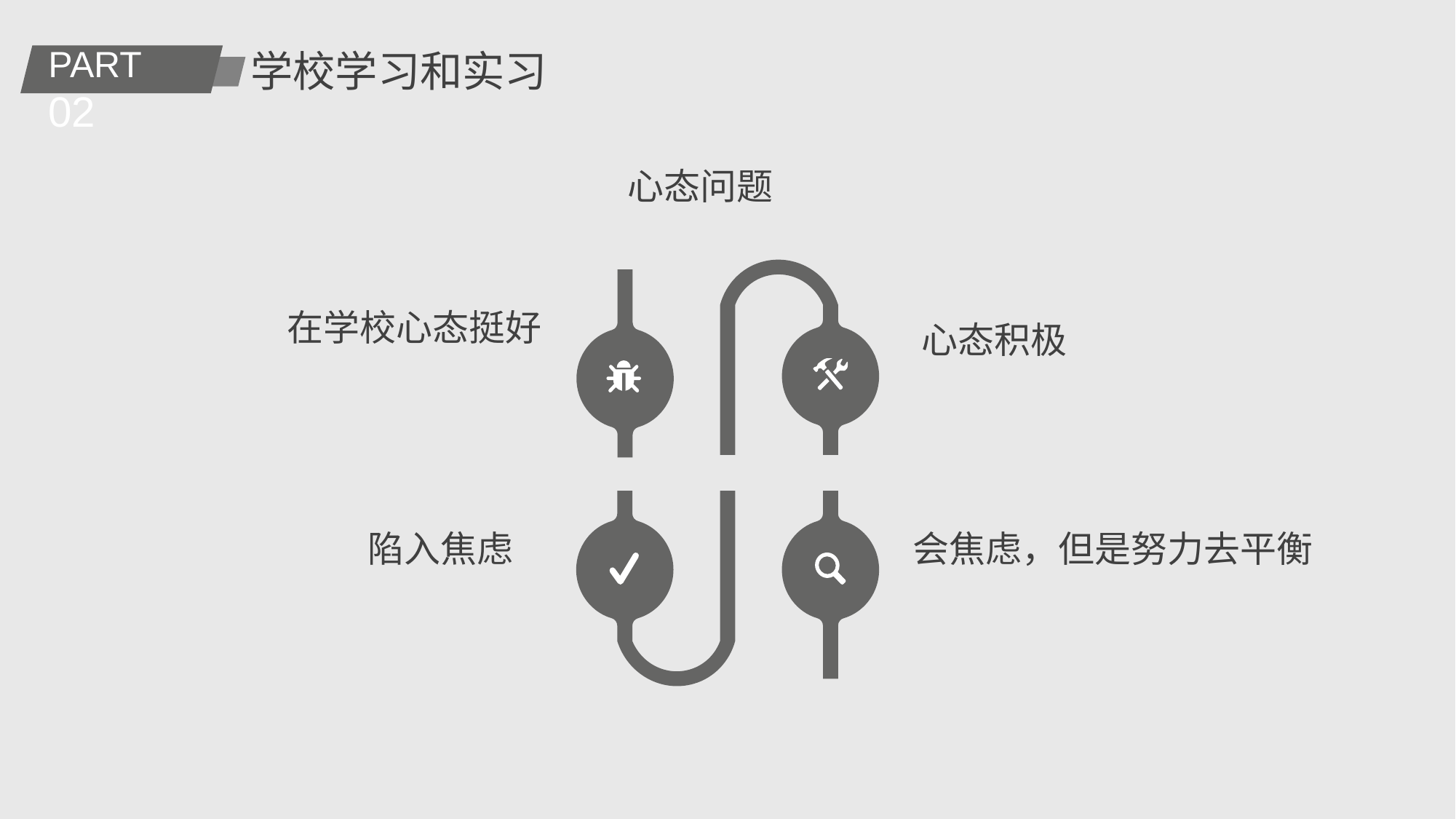

PART 02
学校学习和实习

心态问题

在学校心态挺好

 心态积极

陷入焦虑

 会焦虑，但是努力去平衡